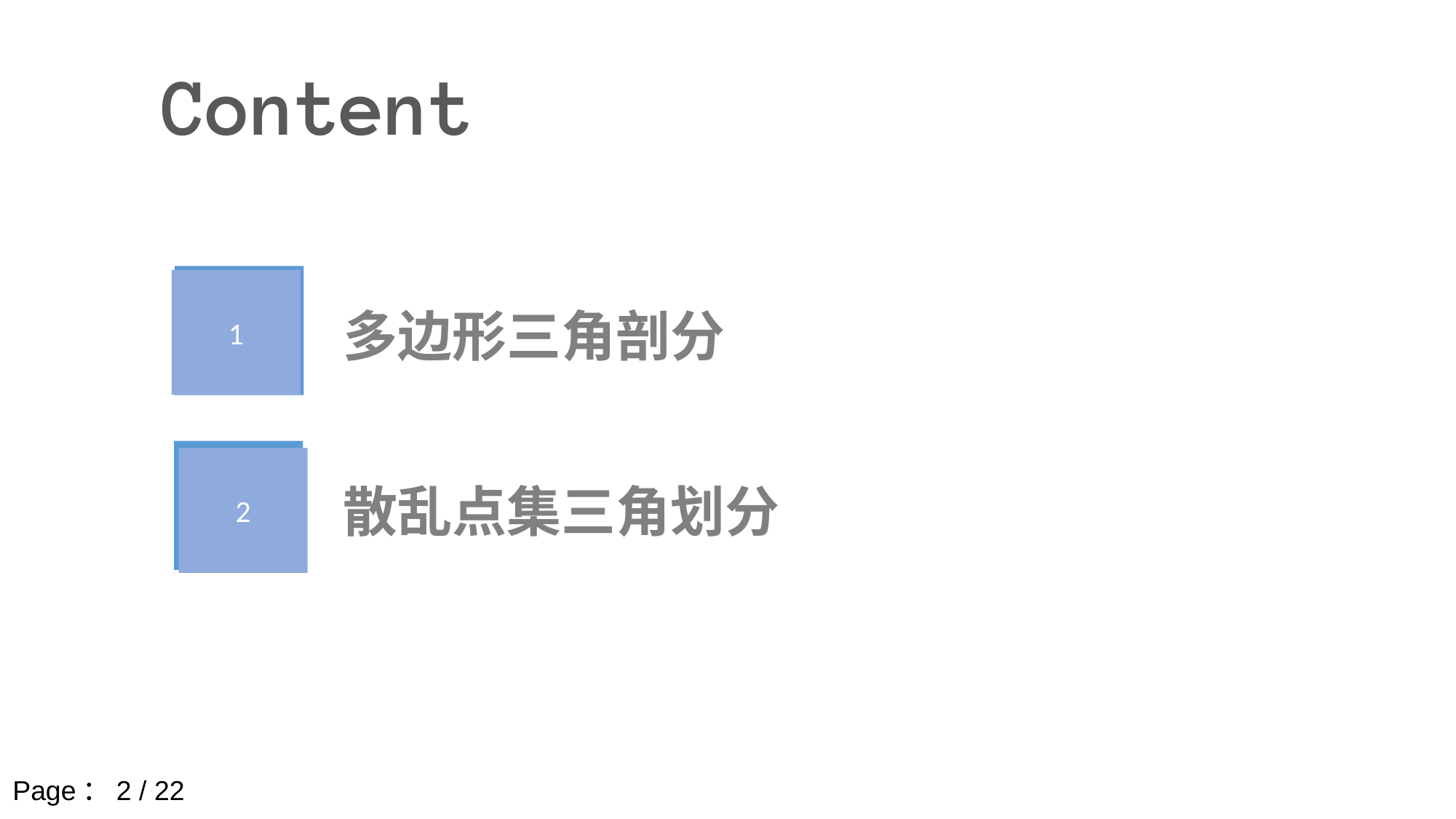

Content

1
多边形三角剖分

散乱点集三角划分
3
2
Page：2 / 22